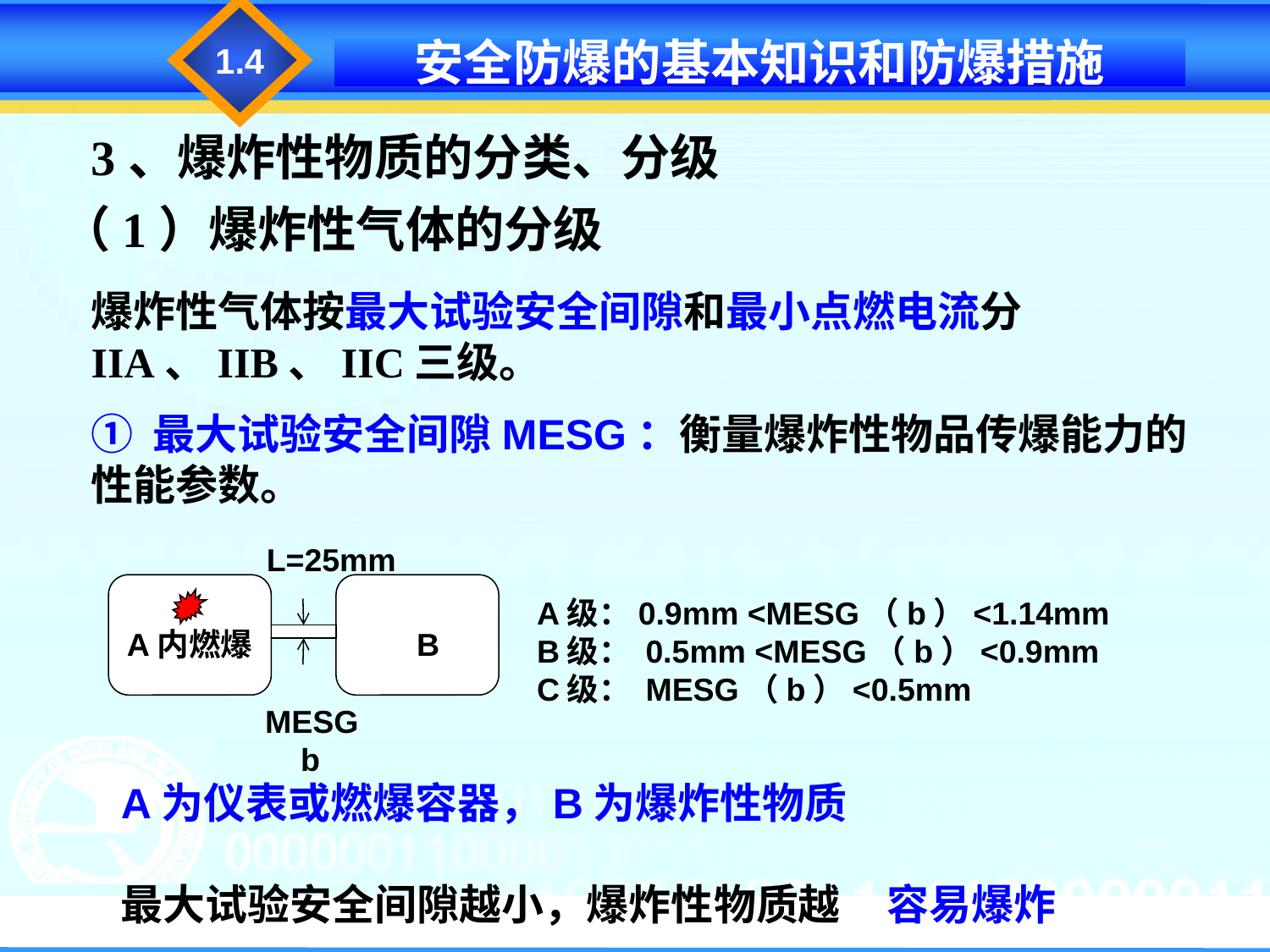

1.1
1.4
安全防爆的基本知识和防爆措施
3、爆炸性物质的分类、分级
（1）爆炸性气体的分级
爆炸性气体按最大试验安全间隙和最小点燃电流分IIA、IIB、IIC三级。
① 最大试验安全间隙MESG：衡量爆炸性物品传爆能力的性能参数。
L=25mm

A内燃爆

       B

MESG
    b
A级：0.9mm <MESG（b）<1.14mm
B级： 0.5mm <MESG（b）<0.9mm
C级： MESG（b）<0.5mm
A为仪表或燃爆容器，B为爆炸性物质
最大试验安全间隙越小，爆炸性物质越
容易爆炸